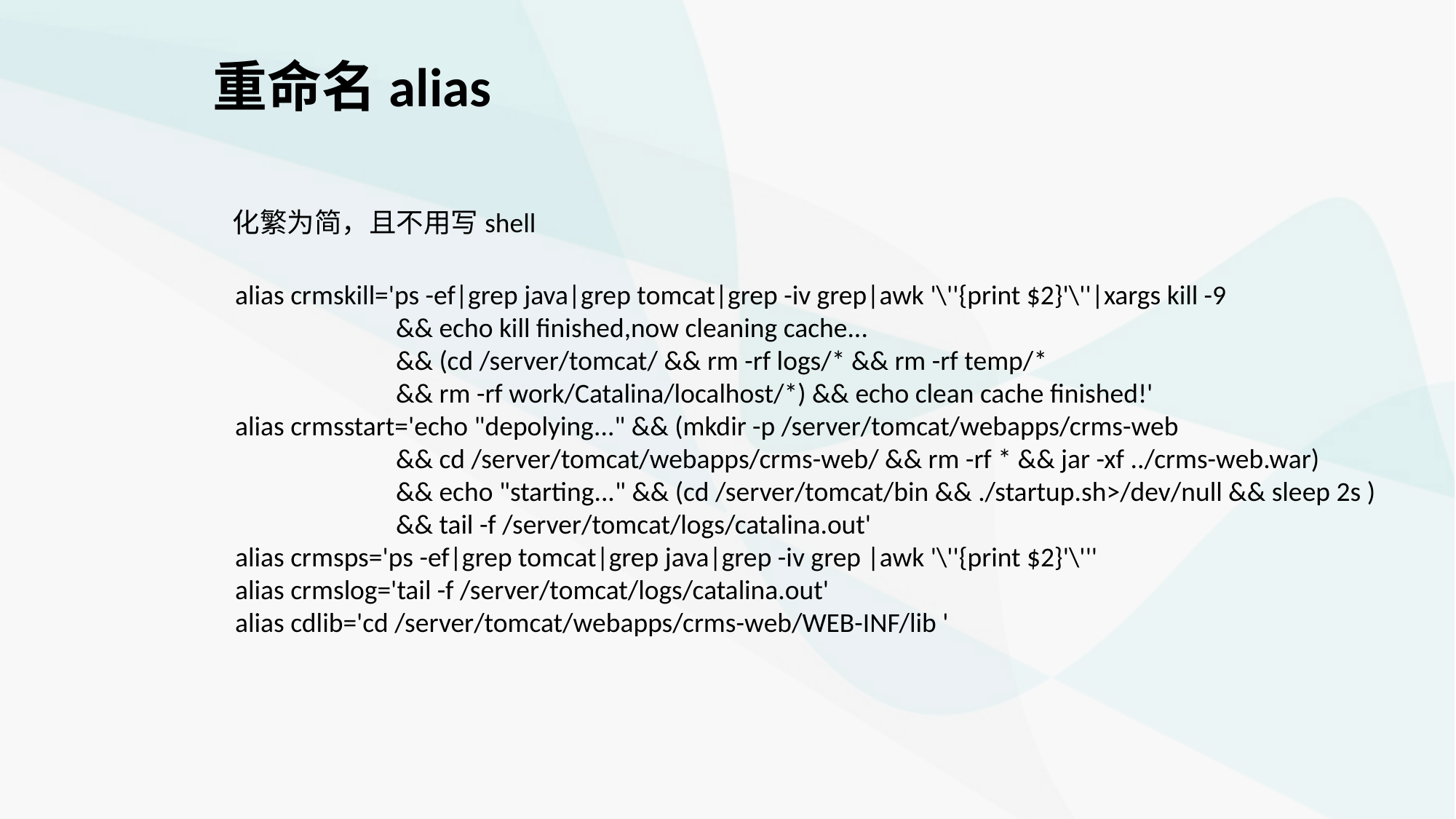

重命名alias
化繁为简，且不用写shell
alias crmskill='ps -ef|grep java|grep tomcat|grep -iv grep|awk '\''{print $2}'\''|xargs kill -9
                          && echo kill finished,now cleaning cache...
                          && (cd /server/tomcat/ && rm -rf logs/* && rm -rf temp/*
                          && rm -rf work/Catalina/localhost/*) && echo clean cache finished!'
alias crmsstart='echo "depolying..." && (mkdir -p /server/tomcat/webapps/crms-web
                          && cd /server/tomcat/webapps/crms-web/ && rm -rf * && jar -xf ../crms-web.war)
                          && echo "starting..." && (cd /server/tomcat/bin && ./startup.sh>/dev/null && sleep 2s )
                          && tail -f /server/tomcat/logs/catalina.out'
alias crmsps='ps -ef|grep tomcat|grep java|grep -iv grep |awk '\''{print $2}'\'''
alias crmslog='tail -f /server/tomcat/logs/catalina.out'
alias cdlib='cd /server/tomcat/webapps/crms-web/WEB-INF/lib '